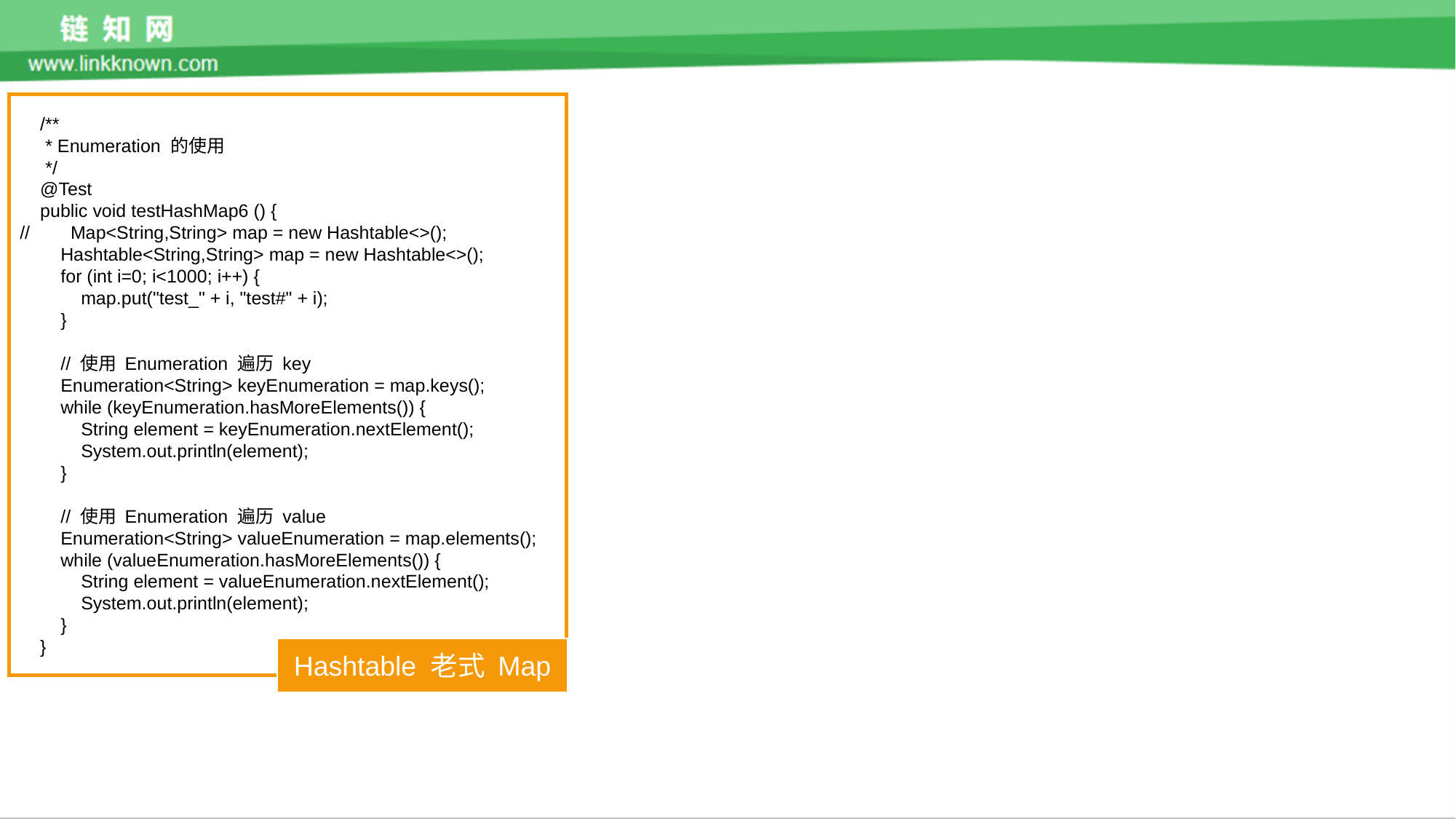

/**
     * Enumeration 的使用
     */
    @Test
    public void testHashMap6 () {
//        Map<String,String> map = new Hashtable<>();
        Hashtable<String,String> map = new Hashtable<>();
        for (int i=0; i<1000; i++) {
            map.put("test_" + i, "test#" + i);
        }

        // 使用 Enumeration 遍历 key
        Enumeration<String> keyEnumeration = map.keys();
        while (keyEnumeration.hasMoreElements()) {
            String element = keyEnumeration.nextElement();
            System.out.println(element);
        }

        // 使用 Enumeration 遍历 value
        Enumeration<String> valueEnumeration = map.elements();
        while (valueEnumeration.hasMoreElements()) {
            String element = valueEnumeration.nextElement();
            System.out.println(element);
        }
    }
Hashtable 老式 Map